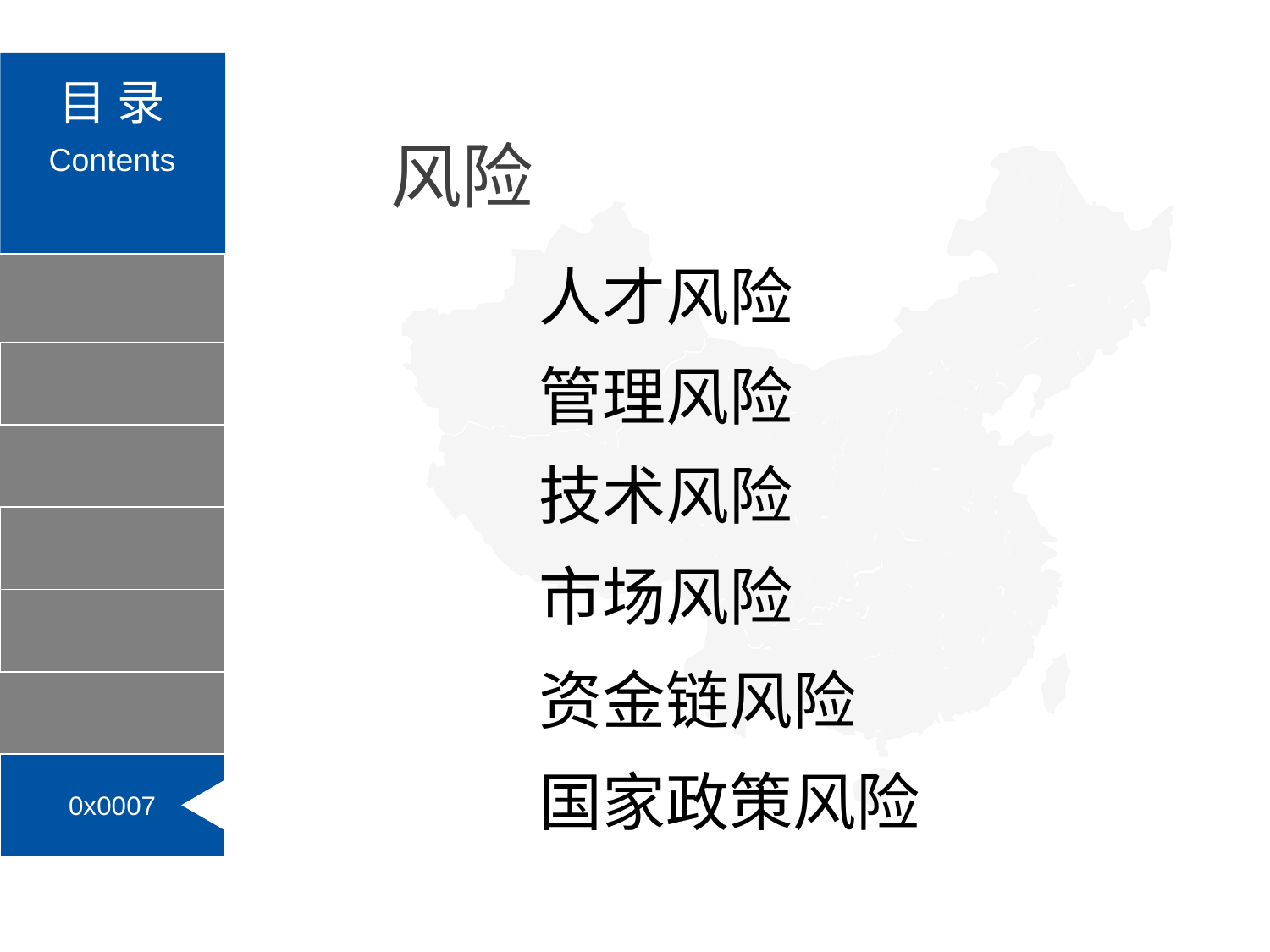

目 录
Contents

0x0007
风险
人才风险

管理风险
技术风险
市场风险
资金链风险
国家政策风险